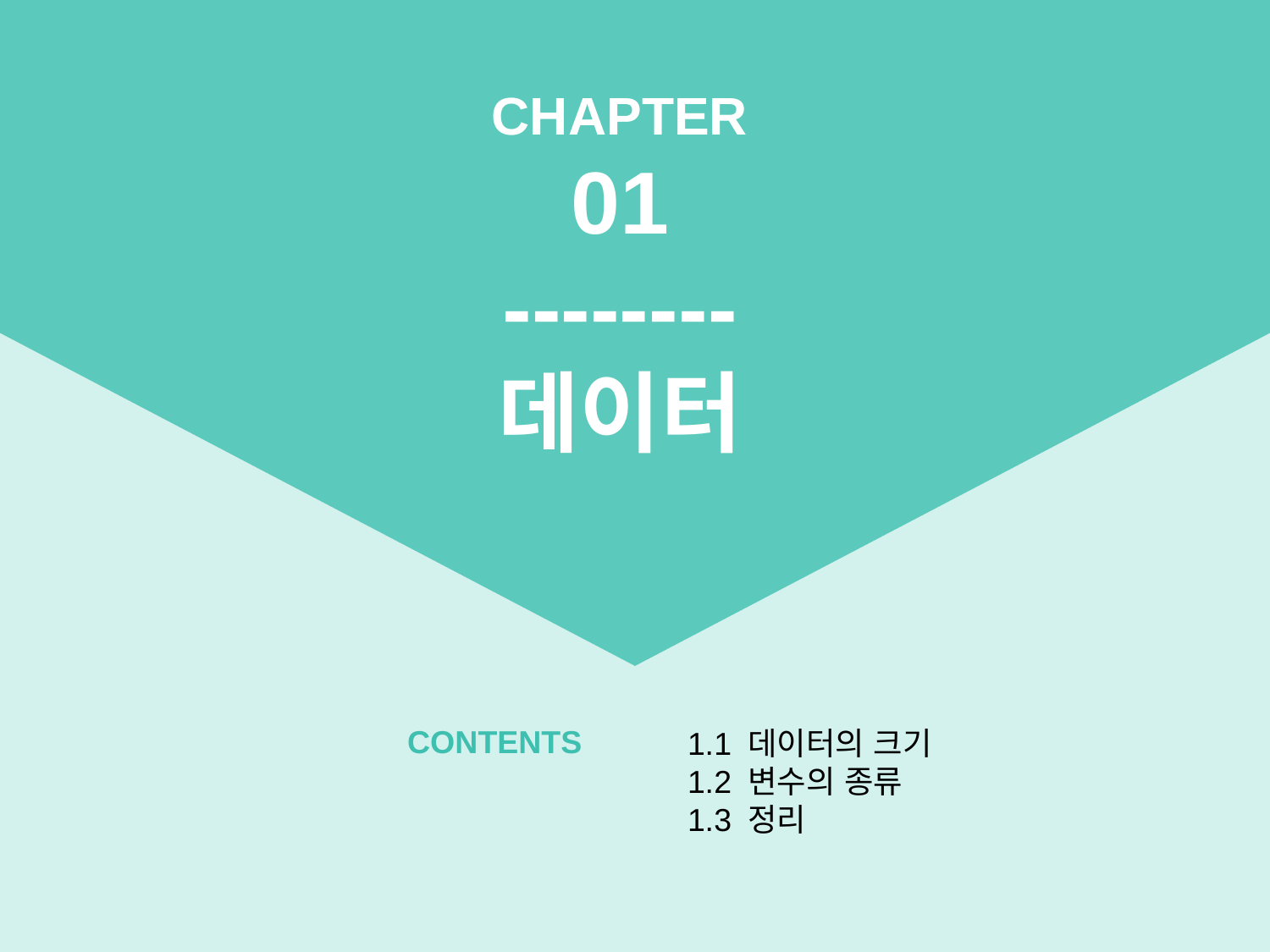

ㅊ
CHAPTER
01
--------
데이터
CONTENTS
1.1 데이터의 크기
1.2 변수의 종류
1.3 정리